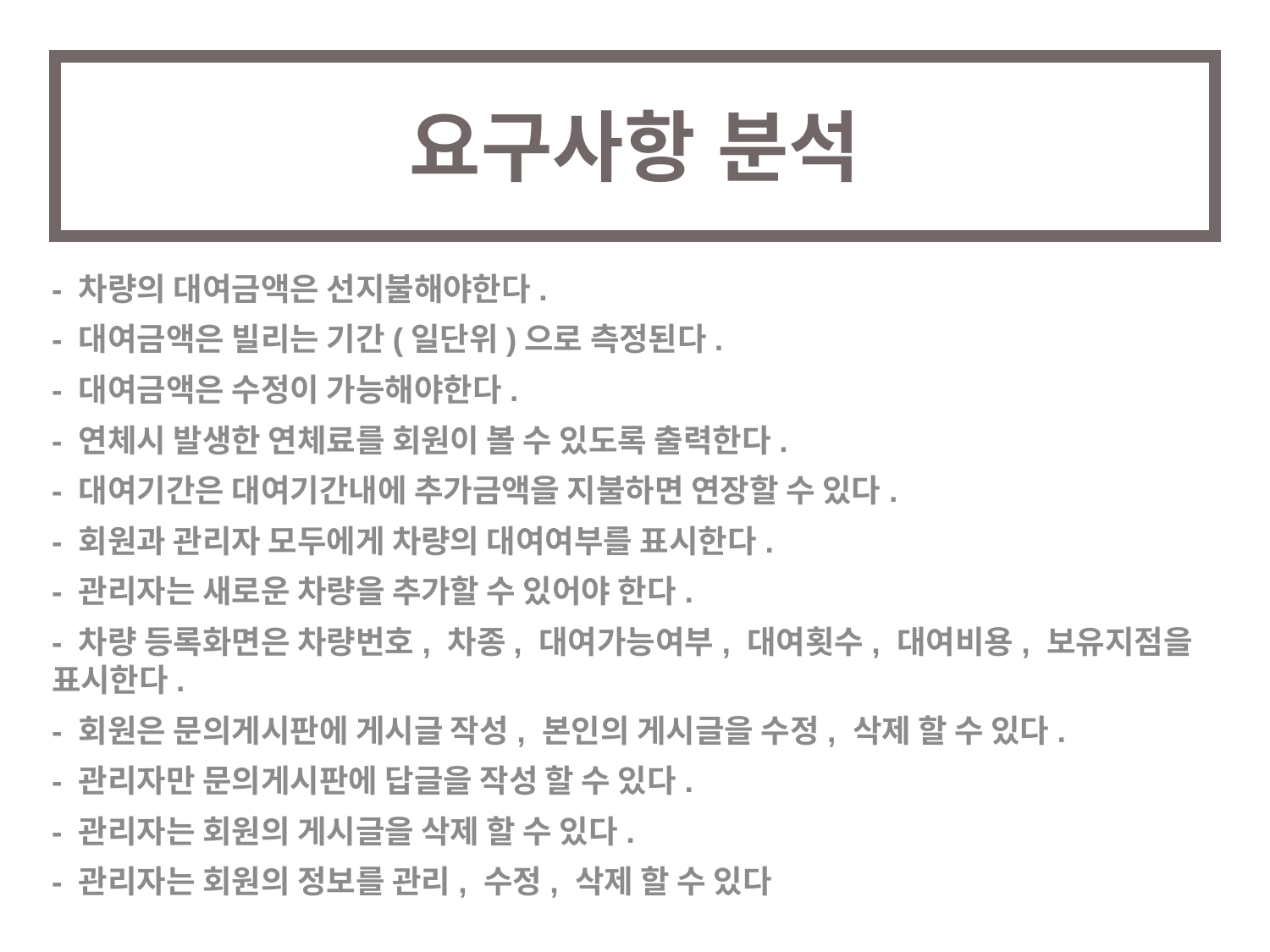

# 요구사항 분석
- 차량의 대여금액은 선지불해야한다.
- 대여금액은 빌리는 기간(일단위)으로 측정된다.
- 대여금액은 수정이 가능해야한다.
- 연체시 발생한 연체료를 회원이 볼 수 있도록 출력한다.
- 대여기간은 대여기간내에 추가금액을 지불하면 연장할 수 있다.
- 회원과 관리자 모두에게 차량의 대여여부를 표시한다.
- 관리자는 새로운 차량을 추가할 수 있어야 한다.
- 차량 등록화면은 차량번호, 차종, 대여가능여부, 대여횟수, 대여비용, 보유지점을 표시한다.
- 회원은 문의게시판에 게시글 작성, 본인의 게시글을 수정, 삭제 할 수 있다.
- 관리자만 문의게시판에 답글을 작성 할 수 있다.
- 관리자는 회원의 게시글을 삭제 할 수 있다.
- 관리자는 회원의 정보를 관리, 수정, 삭제 할 수 있다